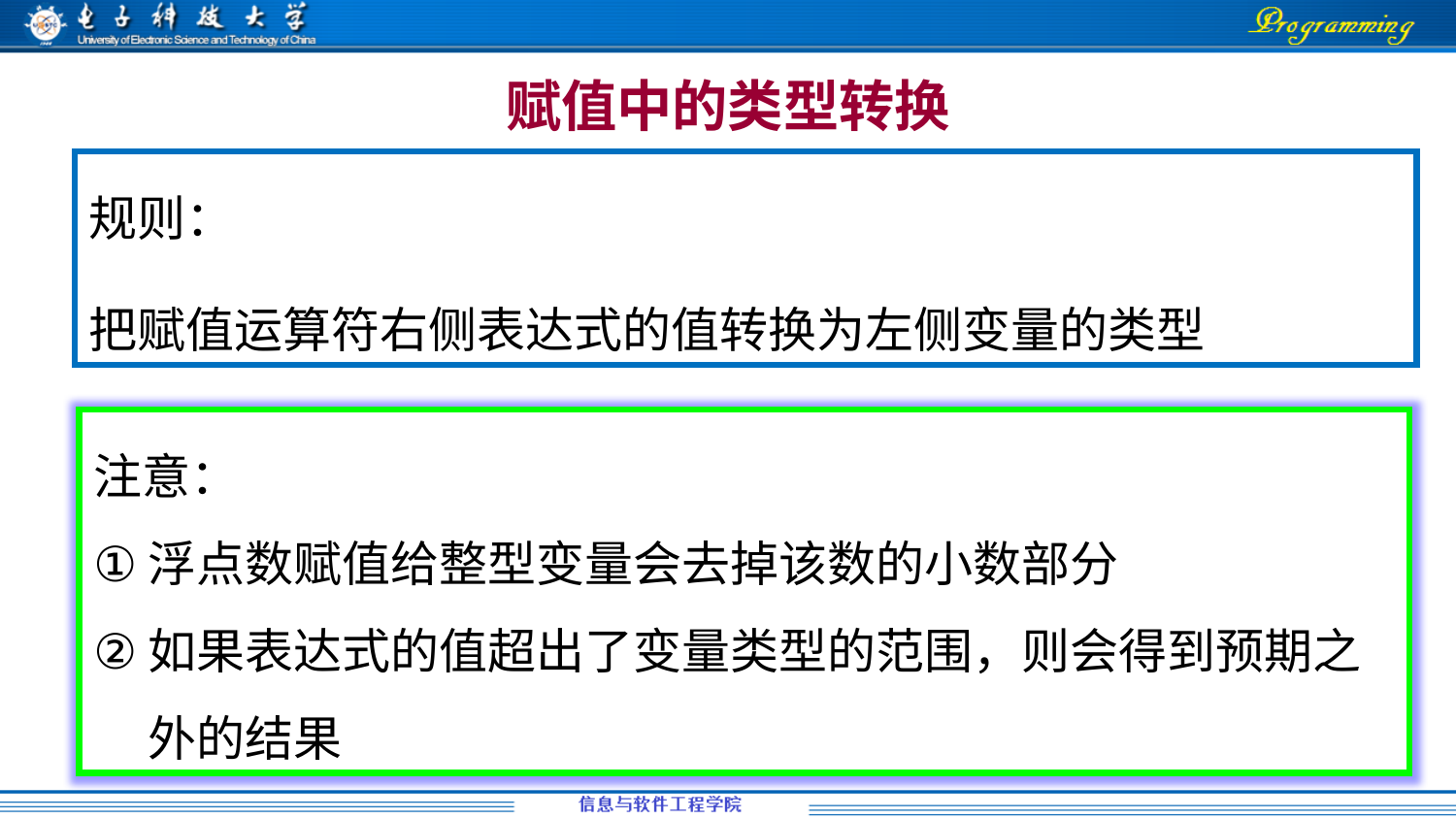

# 赋值中的类型转换
规则：
把赋值运算符右侧表达式的值转换为左侧变量的类型
注意：
浮点数赋值给整型变量会去掉该数的小数部分
如果表达式的值超出了变量类型的范围，则会得到预期之外的结果